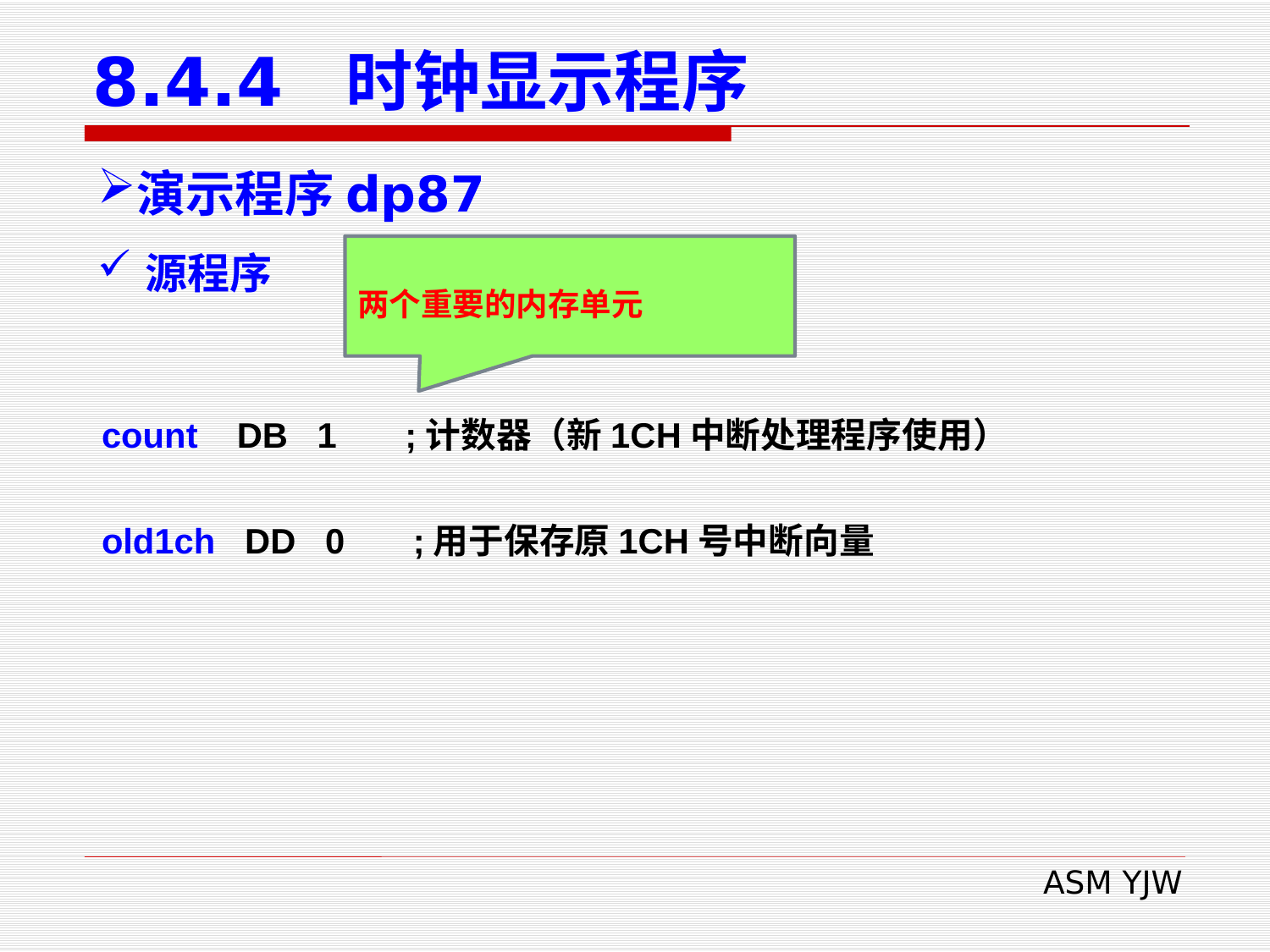

# 8.4.4  时钟显示程序
演示程序dp87
源程序
两个重要的内存单元
count    DB   1       ;计数器（新1CH中断处理程序使用）

old1ch   DD   0       ;用于保存原1CH号中断向量